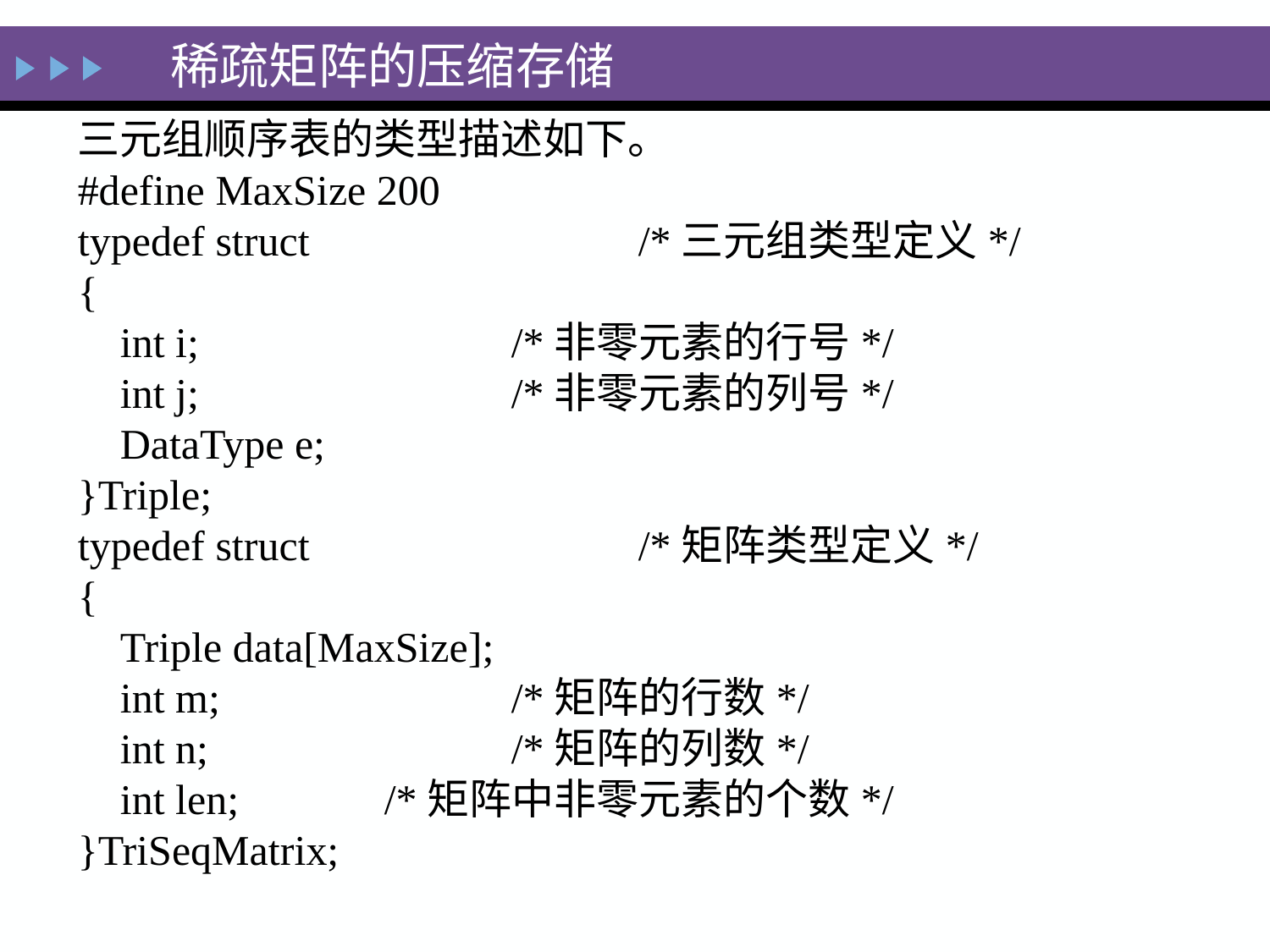

# 稀疏矩阵的压缩存储
三元组顺序表的类型描述如下。
#define MaxSize 200
typedef struct			/*三元组类型定义*/
{
    int i; 			/*非零元素的行号*/
    int j; 			/*非零元素的列号*/
    DataType e;
}Triple;
typedef struct			/*矩阵类型定义*/
{
    Triple data[MaxSize];
    int m; 			/*矩阵的行数*/
    int n; 			/*矩阵的列数*/
    int len; 		/*矩阵中非零元素的个数*/
}TriSeqMatrix;